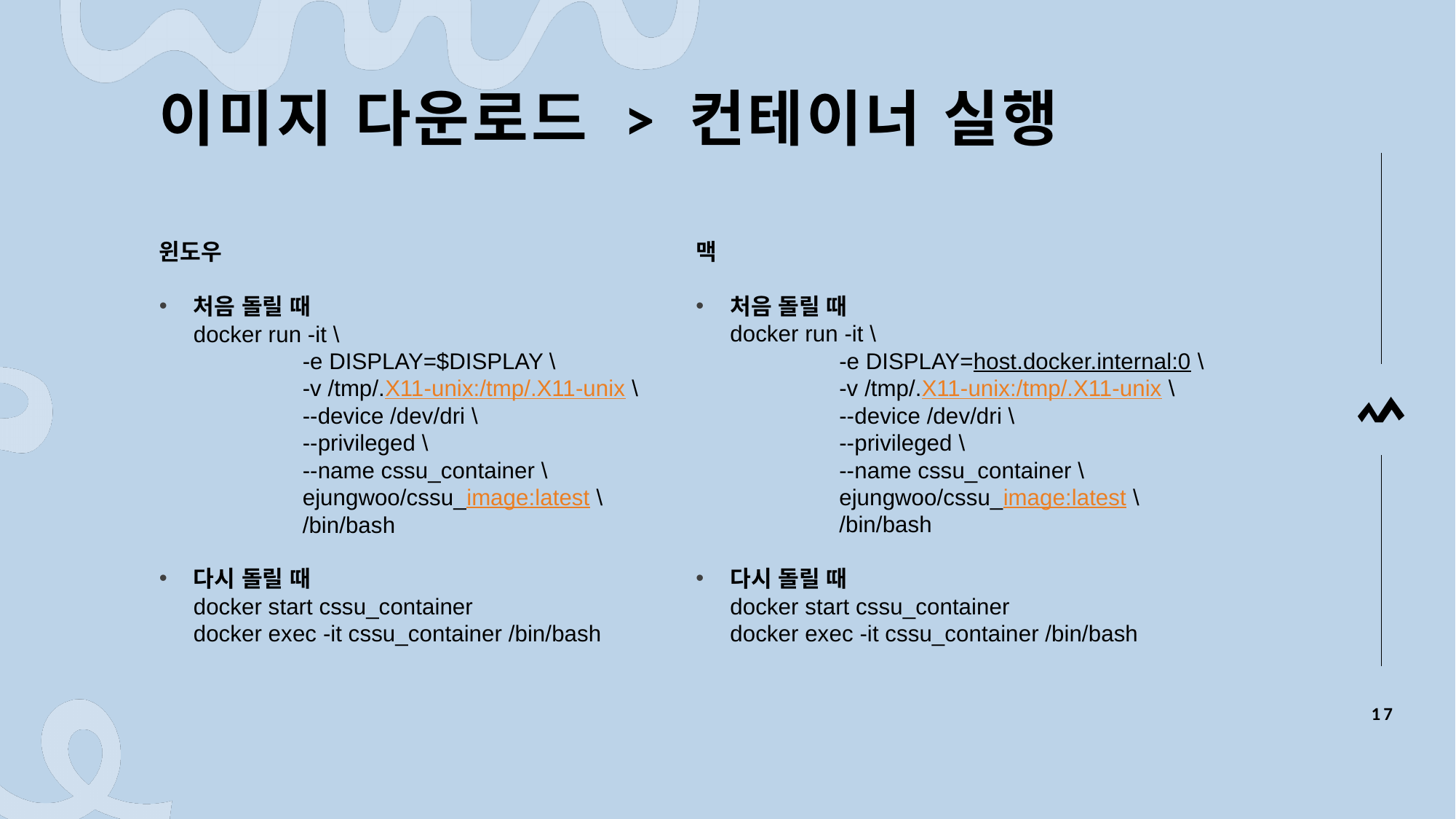

# 이미지 다운로드 > 컨테이너 실행
윈도우
처음 돌릴 때
docker run -it \
	-e DISPLAY=$DISPLAY \
	-v /tmp/.X11-unix:/tmp/.X11-unix \
	--device /dev/dri \
	--privileged \
	--name cssu_container \
	ejungwoo/cssu_image:latest \
	/bin/bash
다시 돌릴 때
docker start cssu_container
docker exec -it cssu_container /bin/bash
맥
처음 돌릴 때
docker run -it \
	-e DISPLAY=host.docker.internal:0 \
	-v /tmp/.X11-unix:/tmp/.X11-unix \
	--device /dev/dri \
	--privileged \
	--name cssu_container \
	ejungwoo/cssu_image:latest \
	/bin/bash
다시 돌릴 때
docker start cssu_container
docker exec -it cssu_container /bin/bash
17